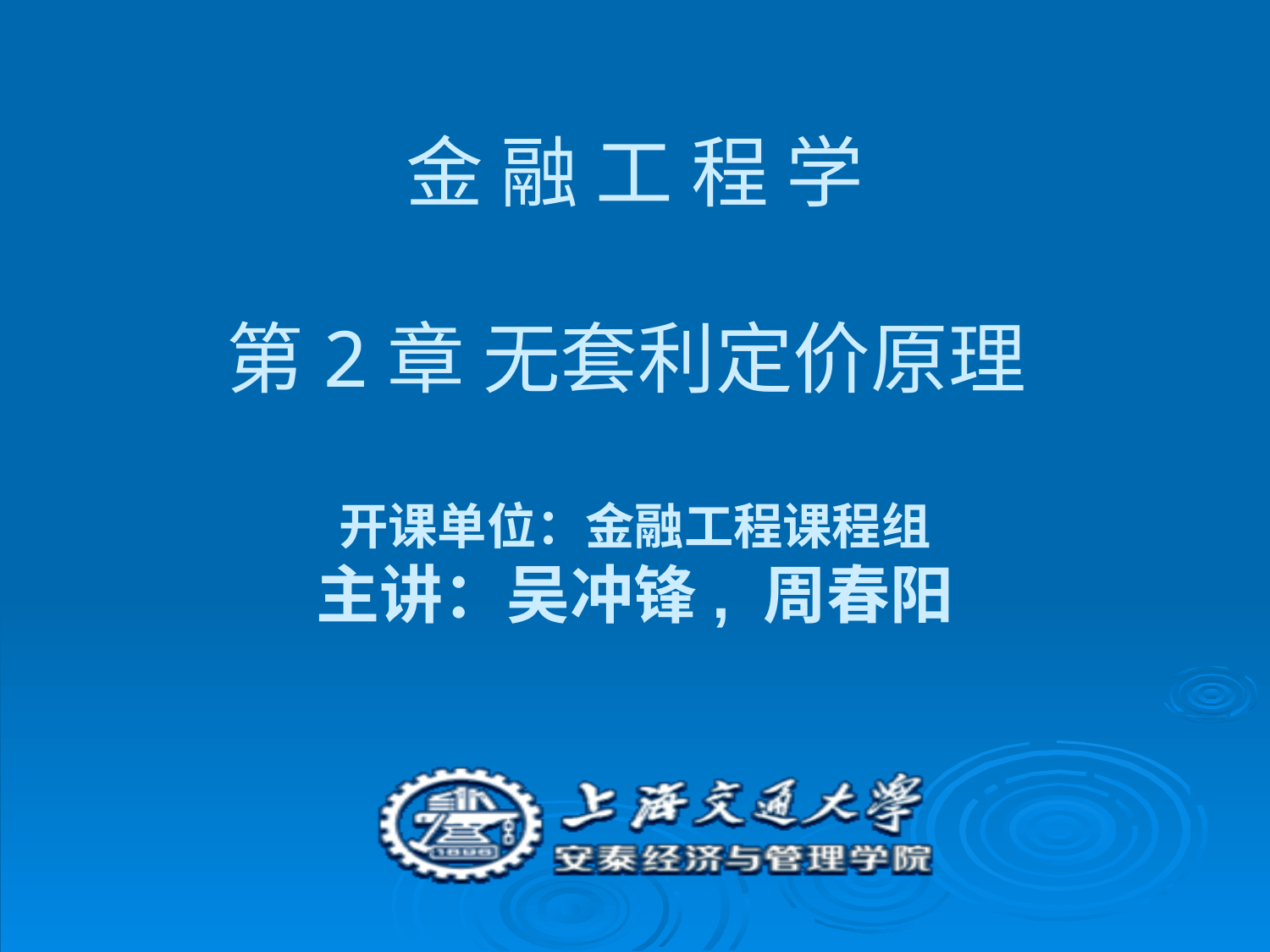

# 金 融 工 程 学 第2章 无套利定价原理 开课单位：金融工程课程组 主讲：吴冲锋, 周春阳